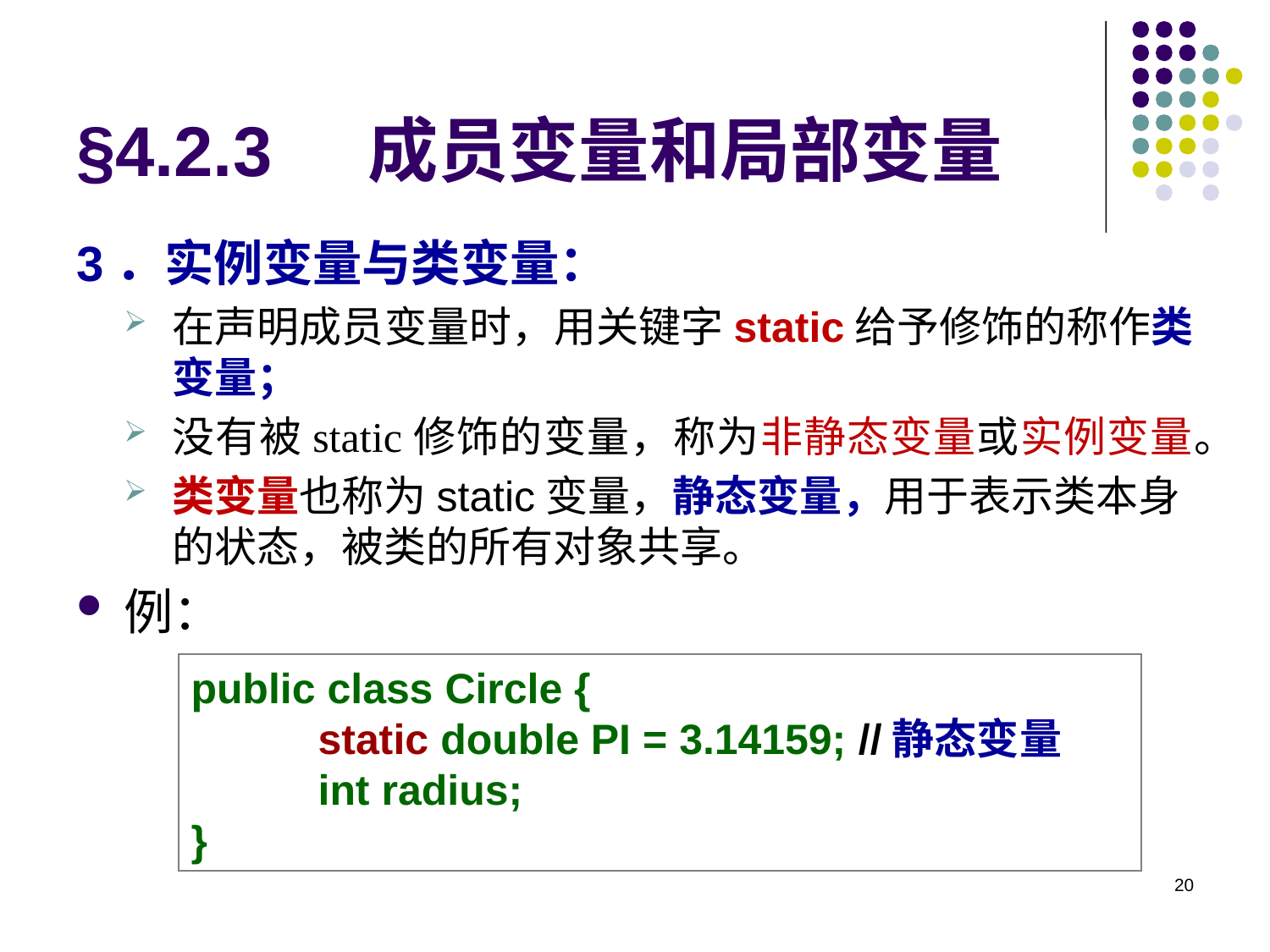

# §4.2.3    成员变量和局部变量
3．实例变量与类变量：
在声明成员变量时，用关键字static给予修饰的称作类变量；
没有被static修饰的变量，称为非静态变量或实例变量。
类变量也称为static变量，静态变量，用于表示类本身的状态，被类的所有对象共享。
例：

public class Circle {
	static double PI = 3.14159; //静态变量
	int radius;
}
20